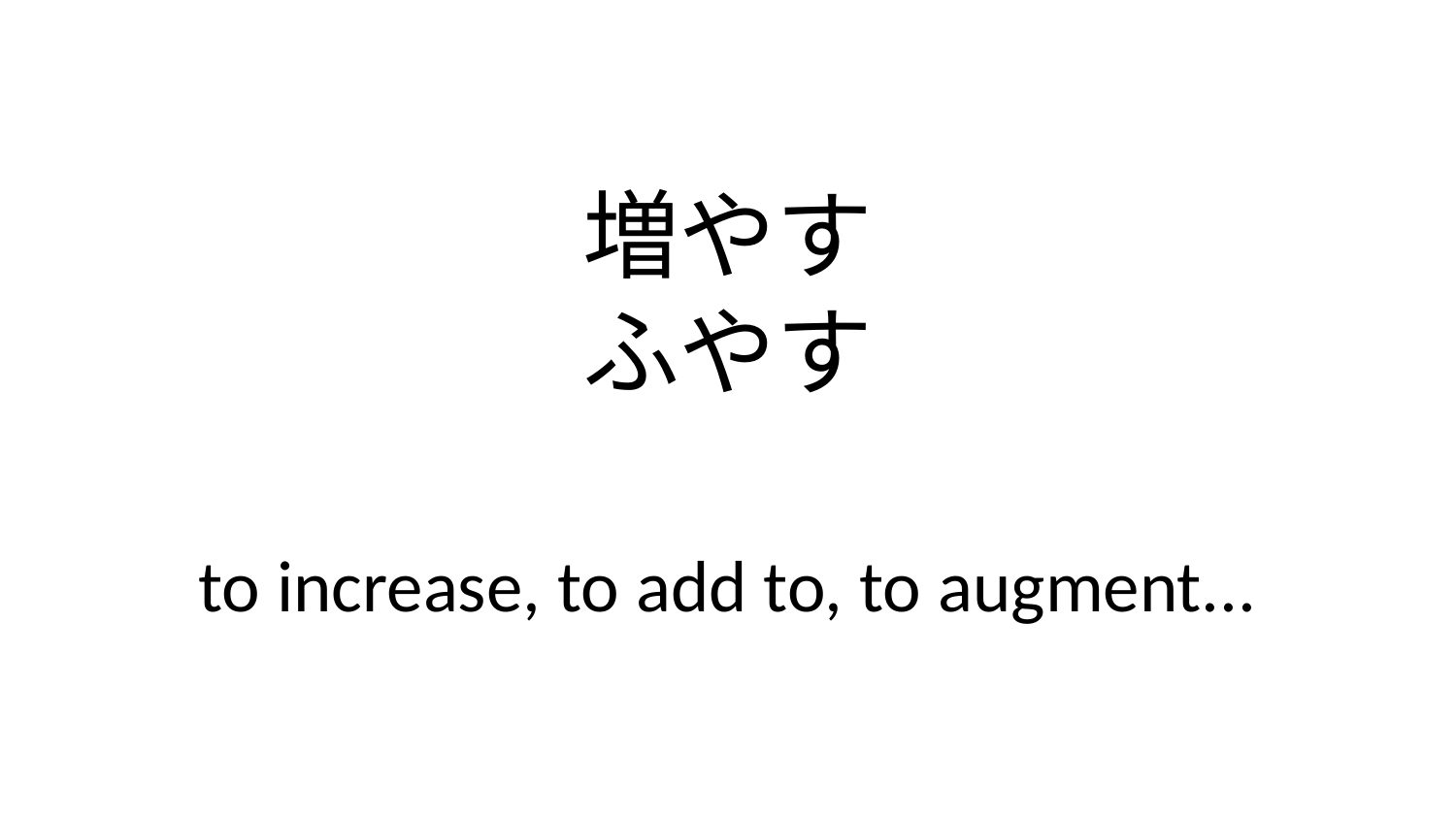

増やす
ふやす
to increase, to add to, to augment...
526-540